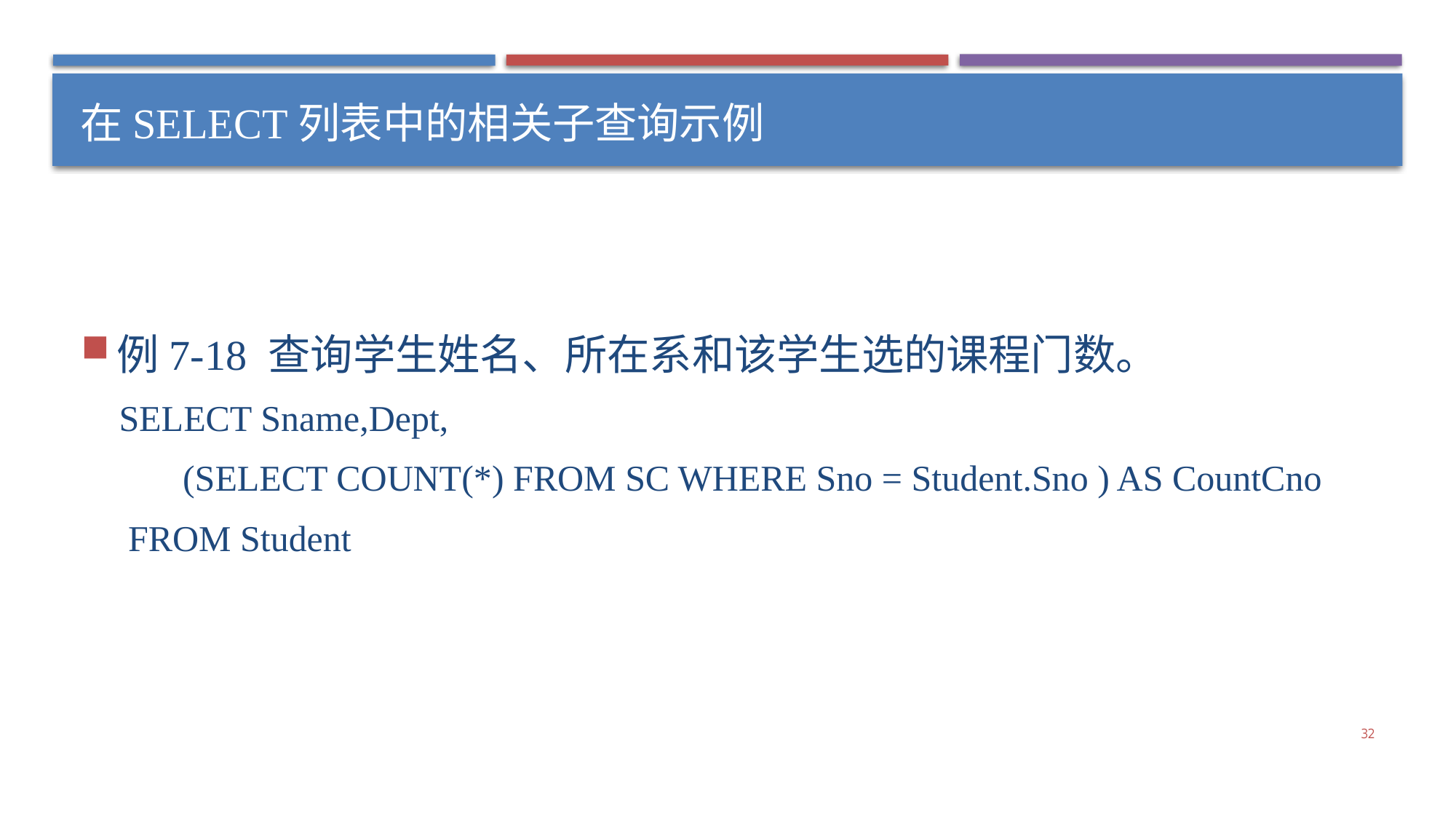

# 在SELECT列表中的相关子查询示例
例7-18 查询学生姓名、所在系和该学生选的课程门数。
SELECT Sname,Dept,
       (SELECT COUNT(*) FROM SC WHERE Sno = Student.Sno ) AS CountCno
 FROM Student
32